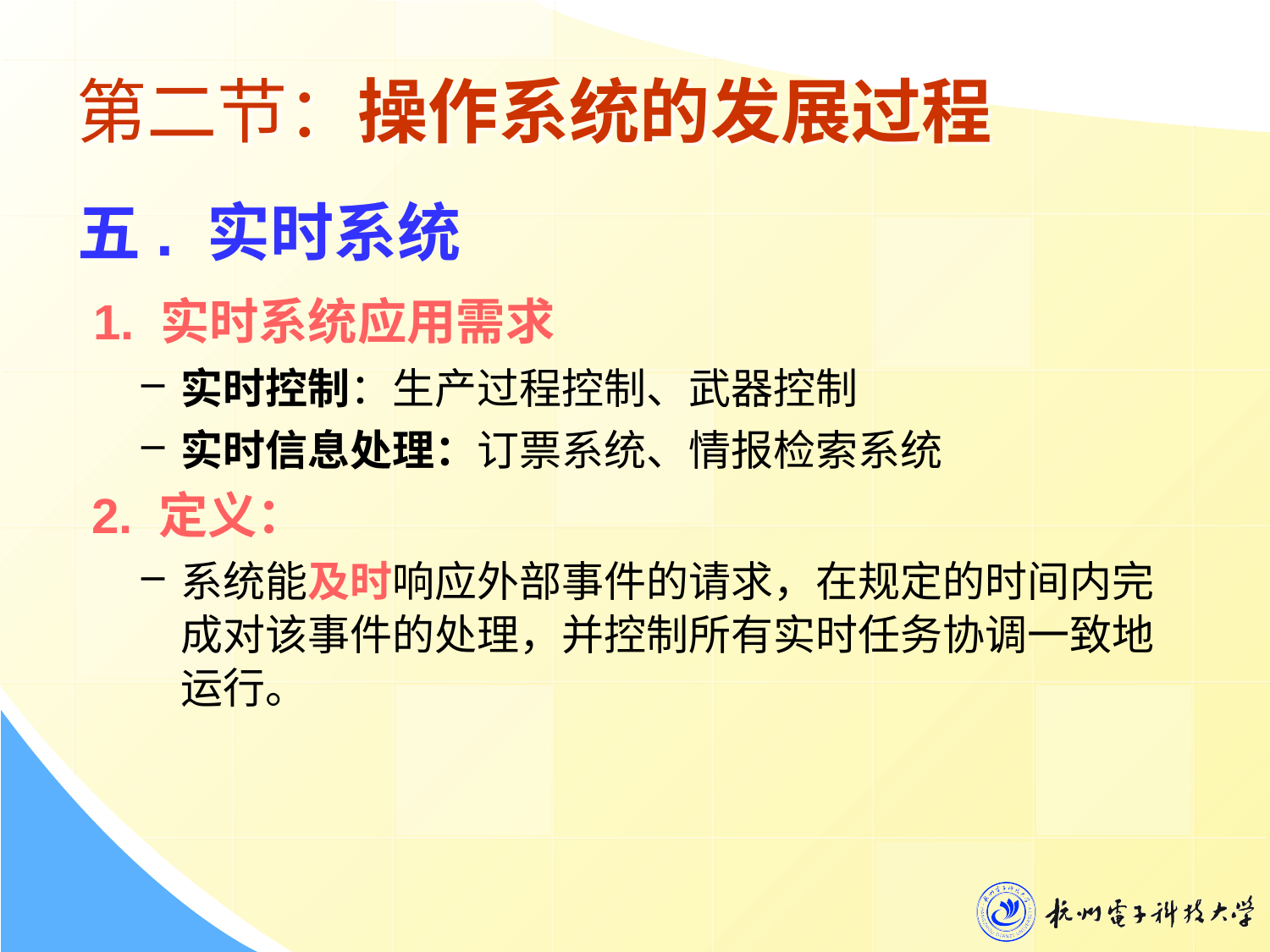

# 第二节：操作系统的发展过程
五. 实时系统
 1. 实时系统应用需求
实时控制：生产过程控制、武器控制
实时信息处理：订票系统、情报检索系统
 2. 定义：
系统能及时响应外部事件的请求，在规定的时间内完成对该事件的处理，并控制所有实时任务协调一致地运行。